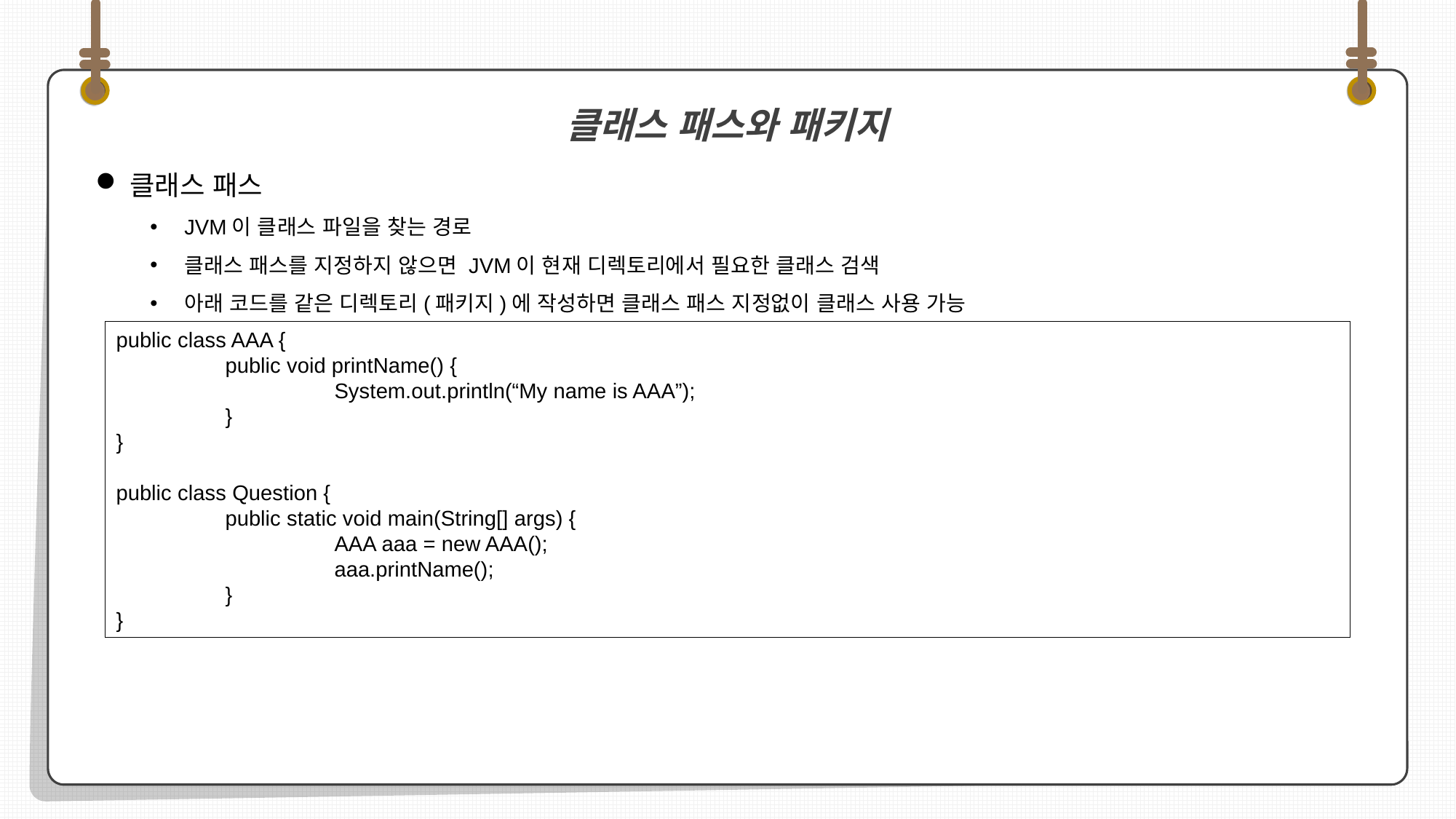

클래스 패스
JVM이 클래스 파일을 찾는 경로
클래스 패스를 지정하지 않으면 JVM이 현재 디렉토리에서 필요한 클래스 검색
아래 코드를 같은 디렉토리(패키지)에 작성하면 클래스 패스 지정없이 클래스 사용 가능
클래스 패스와 패키지

public class AAA {
	public void printName() {
		System.out.println(“My name is AAA”);
	}
}

public class Question {
	public static void main(String[] args) {
		AAA aaa = new AAA();
		aaa.printName();
	}
}